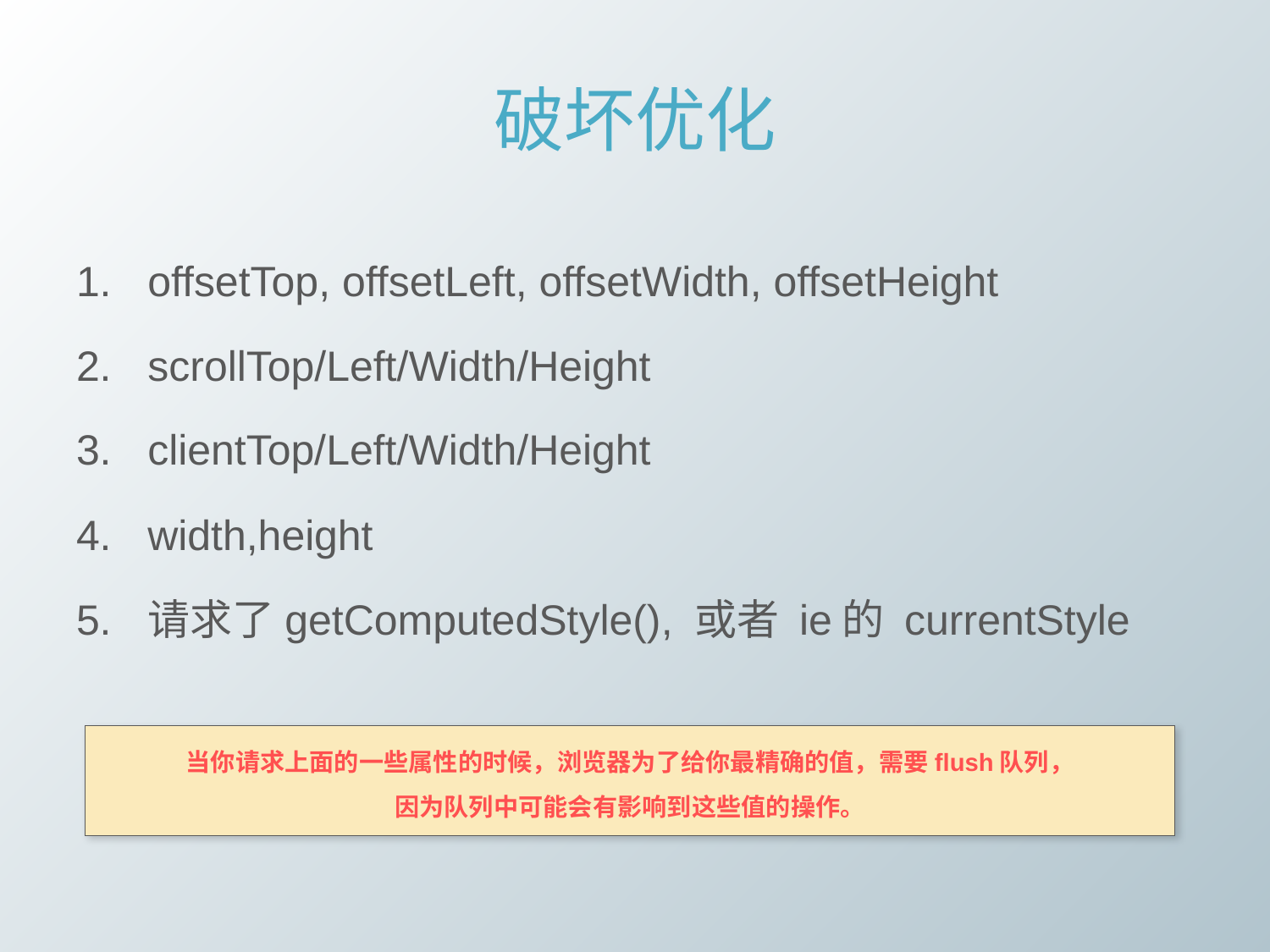

# 破坏优化
offsetTop, offsetLeft, offsetWidth, offsetHeight
scrollTop/Left/Width/Height
clientTop/Left/Width/Height
width,height
请求了getComputedStyle(), 或者 ie的 currentStyle
当你请求上面的一些属性的时候，浏览器为了给你最精确的值，需要flush队列，
因为队列中可能会有影响到这些值的操作。